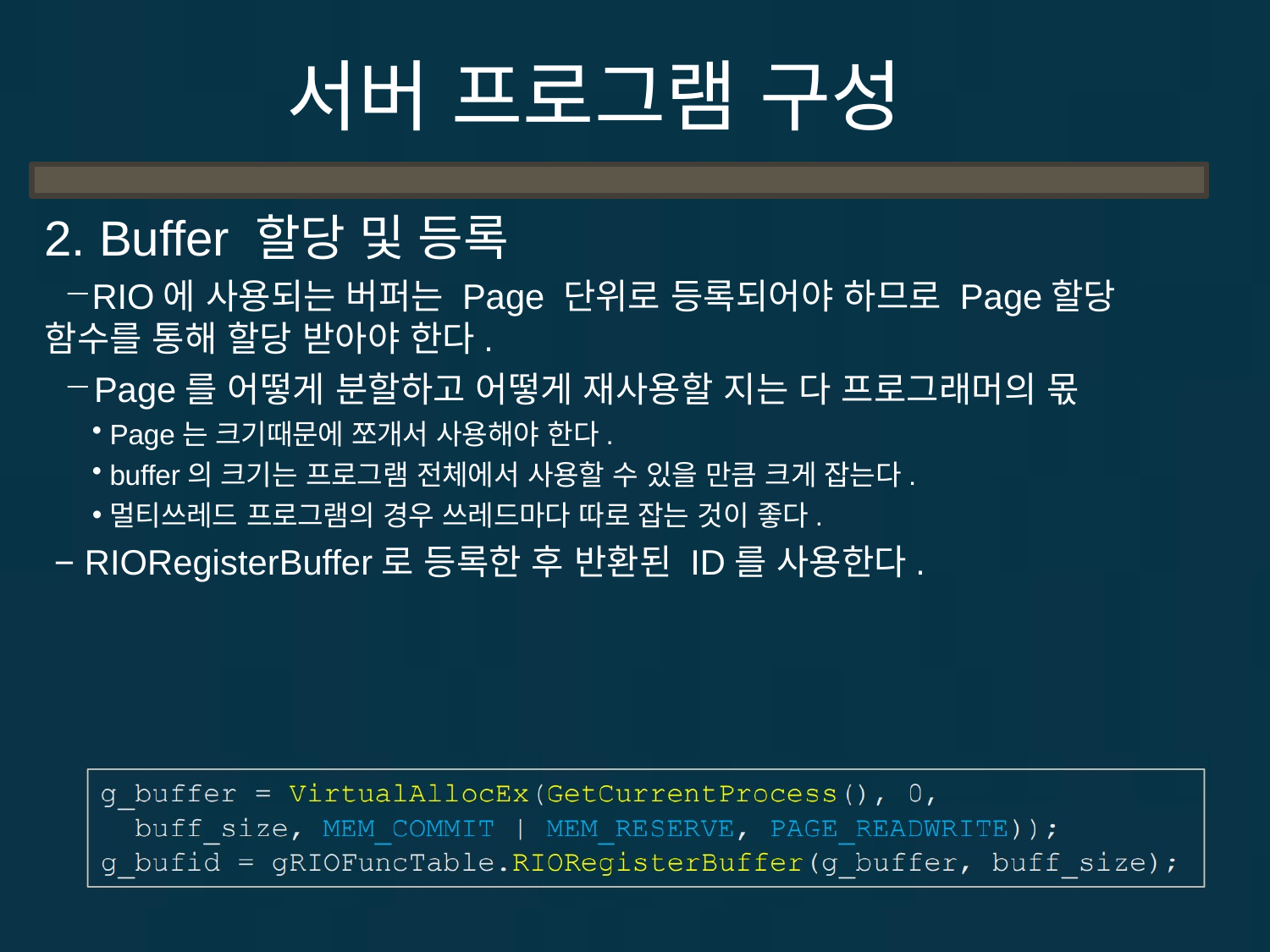

# 서버 프로그램 구성
2. Buffer 할당 및 등록
RIO에 사용되는 버퍼는 Page 단위로 등록되어야 하므로 Page할당  함수를 통해 할당 받아야 한다.
Page를 어떻게 분할하고 어떻게 재사용할 지는 다 프로그래머의 몫
Page는 크기때문에 쪼개서 사용해야 한다.
buffer의 크기는 프로그램 전체에서 사용할 수 있을 만큼 크게 잡는다.
멀티쓰레드 프로그램의 경우 쓰레드마다 따로 잡는 것이 좋다.
− RIORegisterBuffer로 등록한 후 반환된 ID를 사용한다.